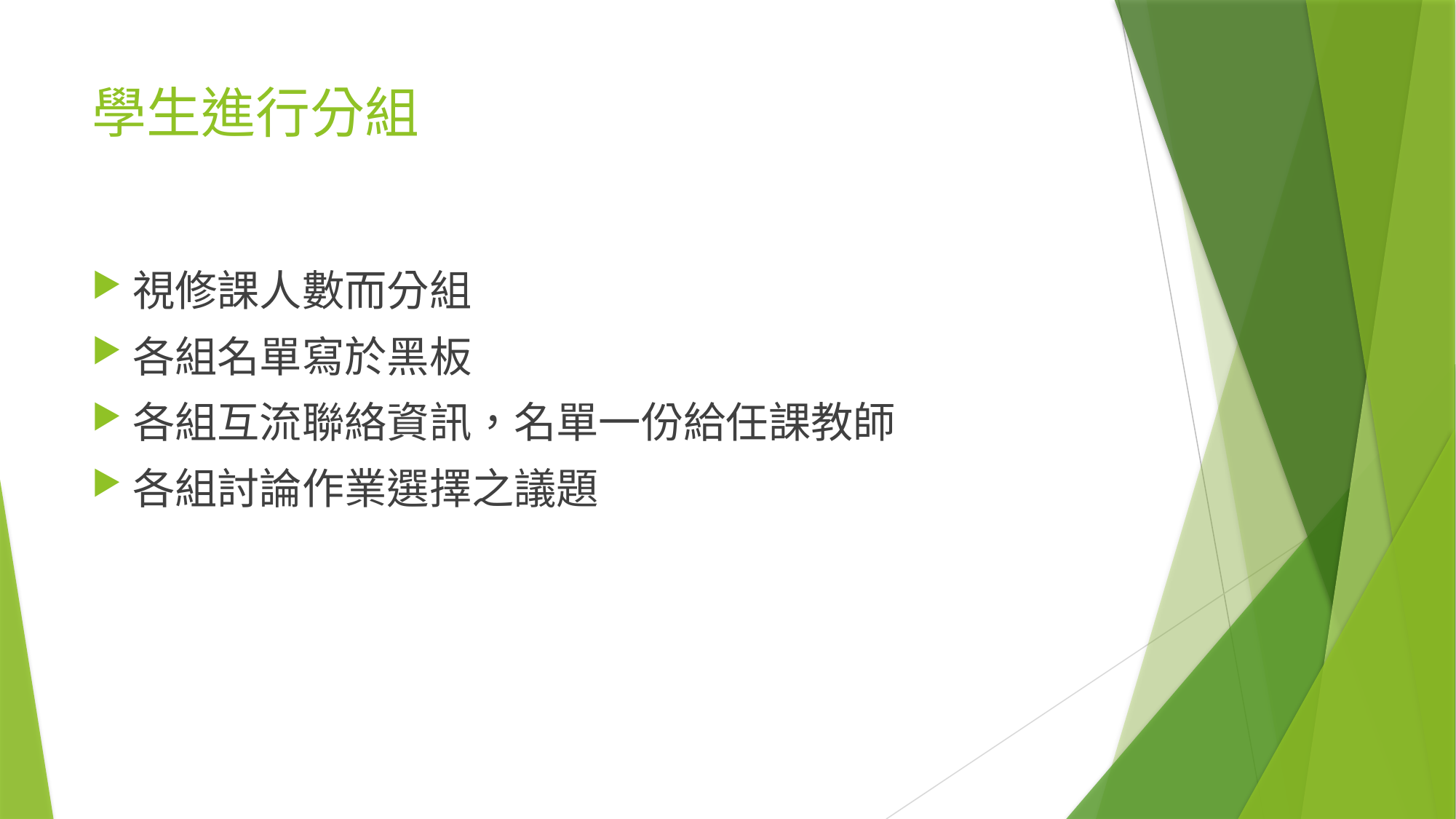

# 學生進行分組
視修課人數而分組
各組名單寫於黑板
各組互流聯絡資訊，名單一份給任課教師
各組討論作業選擇之議題